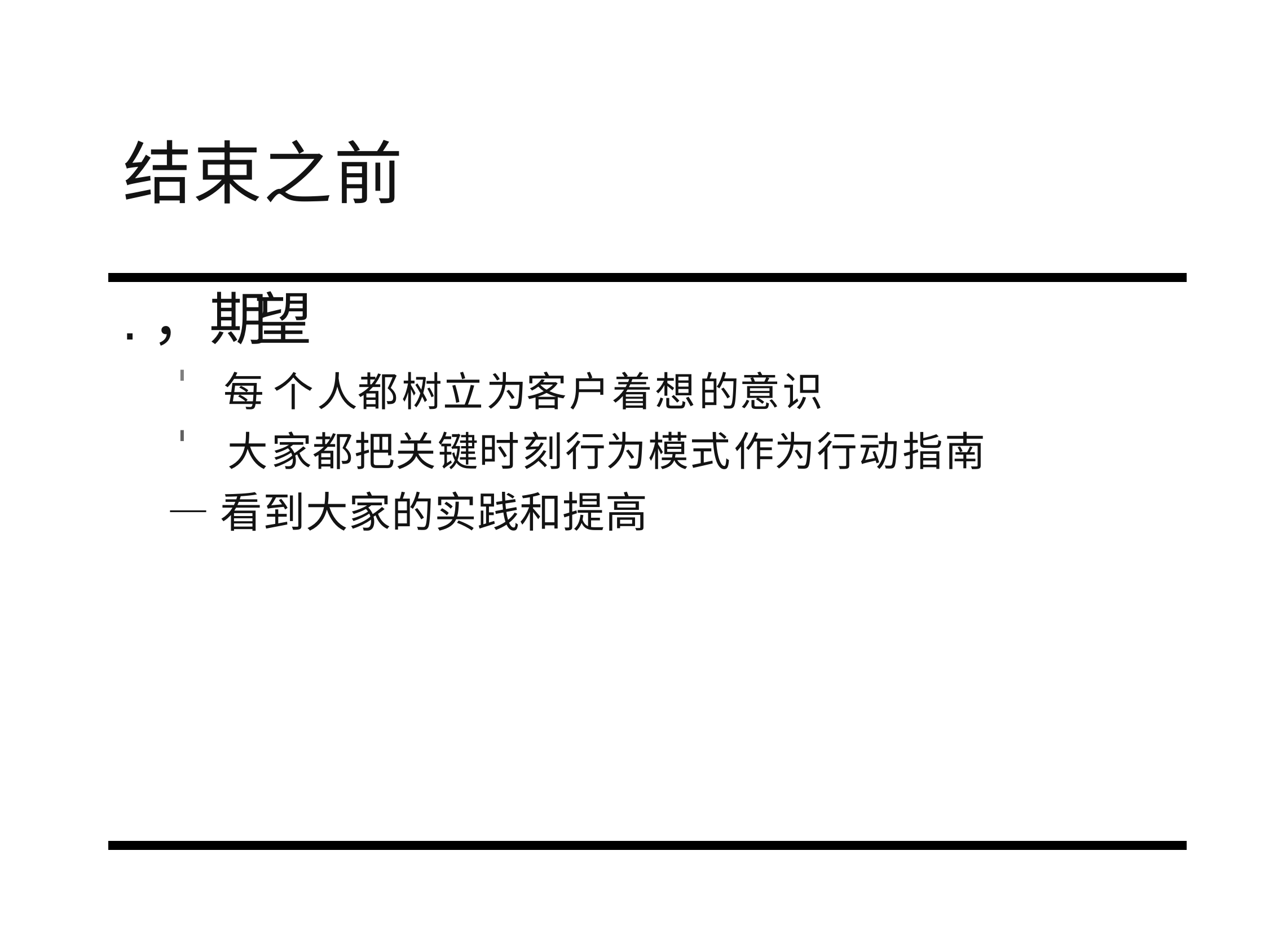

# 结束之前
.，期望
每 个人都树立为客户着想的意识
大家都把关键时刻行为模式作为行动指南
—看到大家的实践和提高